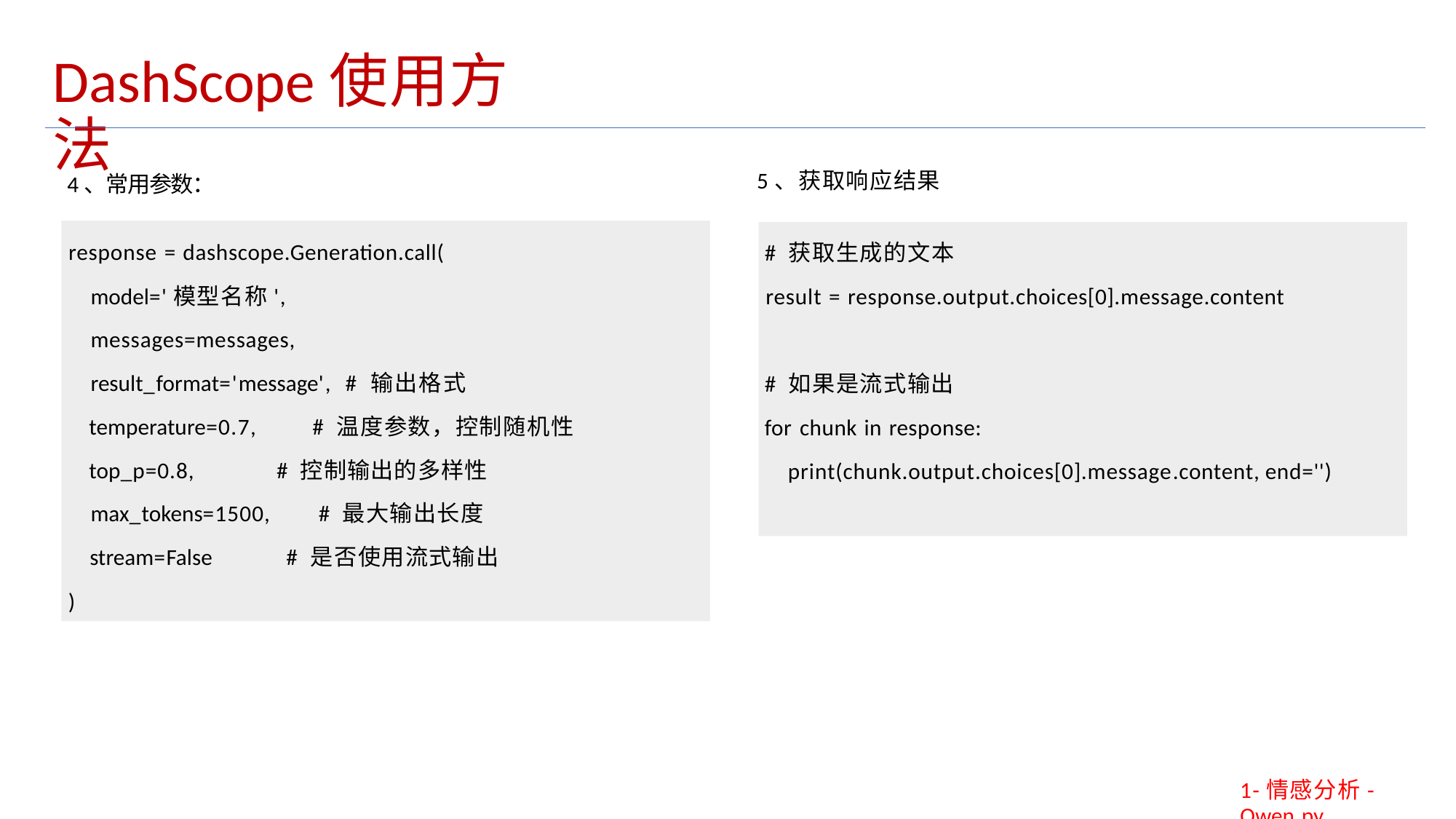

DashScope使用方法

5、获取响应结果

# 获取生成的文本
result = response.output.choices[0].message.content

# 如果是流式输出
for chunk in response:

print(chunk.output.choices[0].message.content, end='')

4、常用参数：

response = dashscope.Generation.call(
model='模型名称',
messages=messages,
result_format='message',  # 输出格式
temperature=0.7,         # 温度参数，控制随机性
top_p=0.8,              # 控制输出的多样性
max_tokens=1500,        # 最大输出长度
stream=False            # 是否使用流式输出
)

1-情感分析-Qwen.py